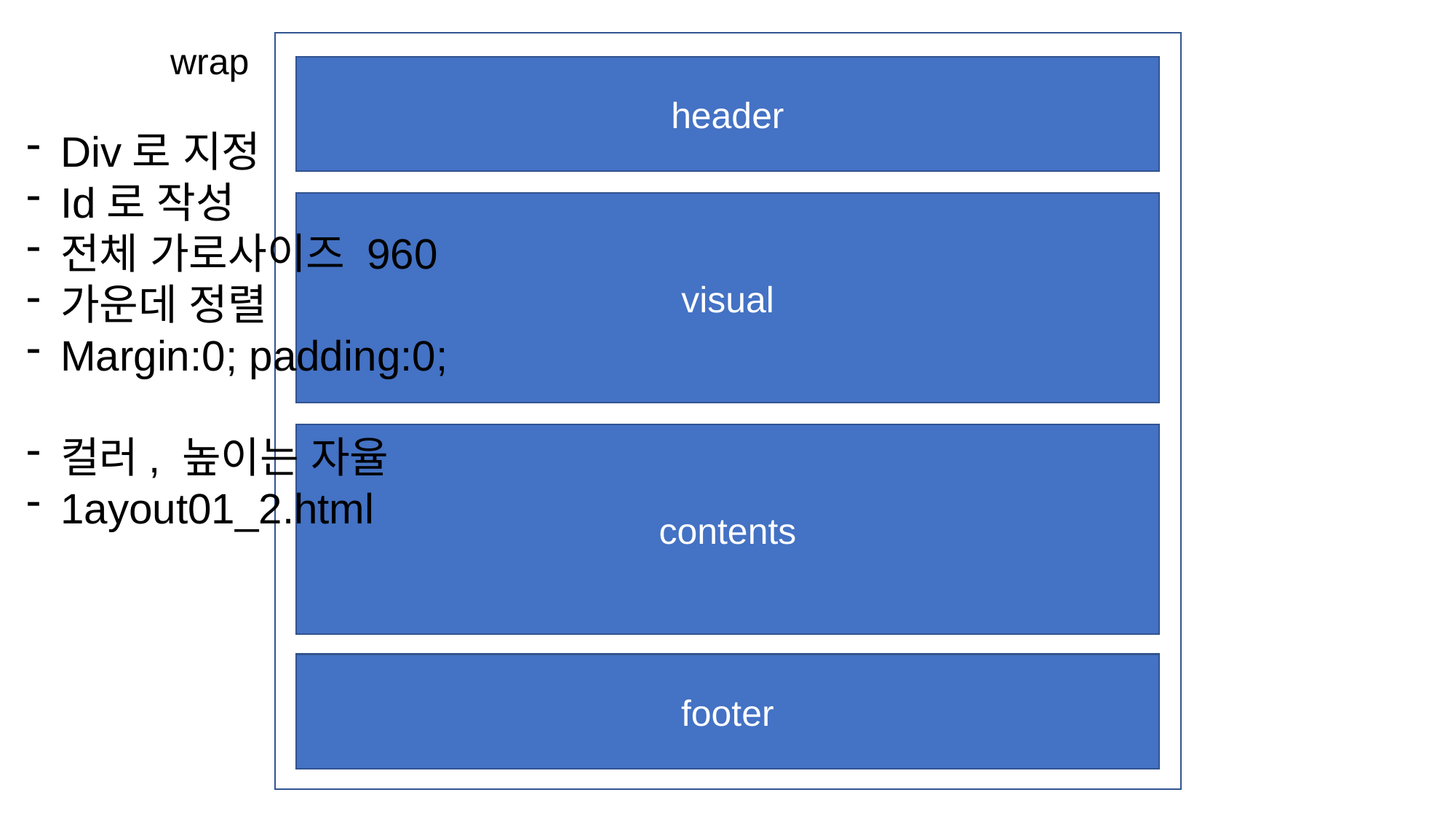

wrap

header
Div로 지정
Id로 작성
전체 가로사이즈 960
가운데 정렬
Margin:0; padding:0;

컬러, 높이는 자율
1ayout01_2.html
visual
contents
footer